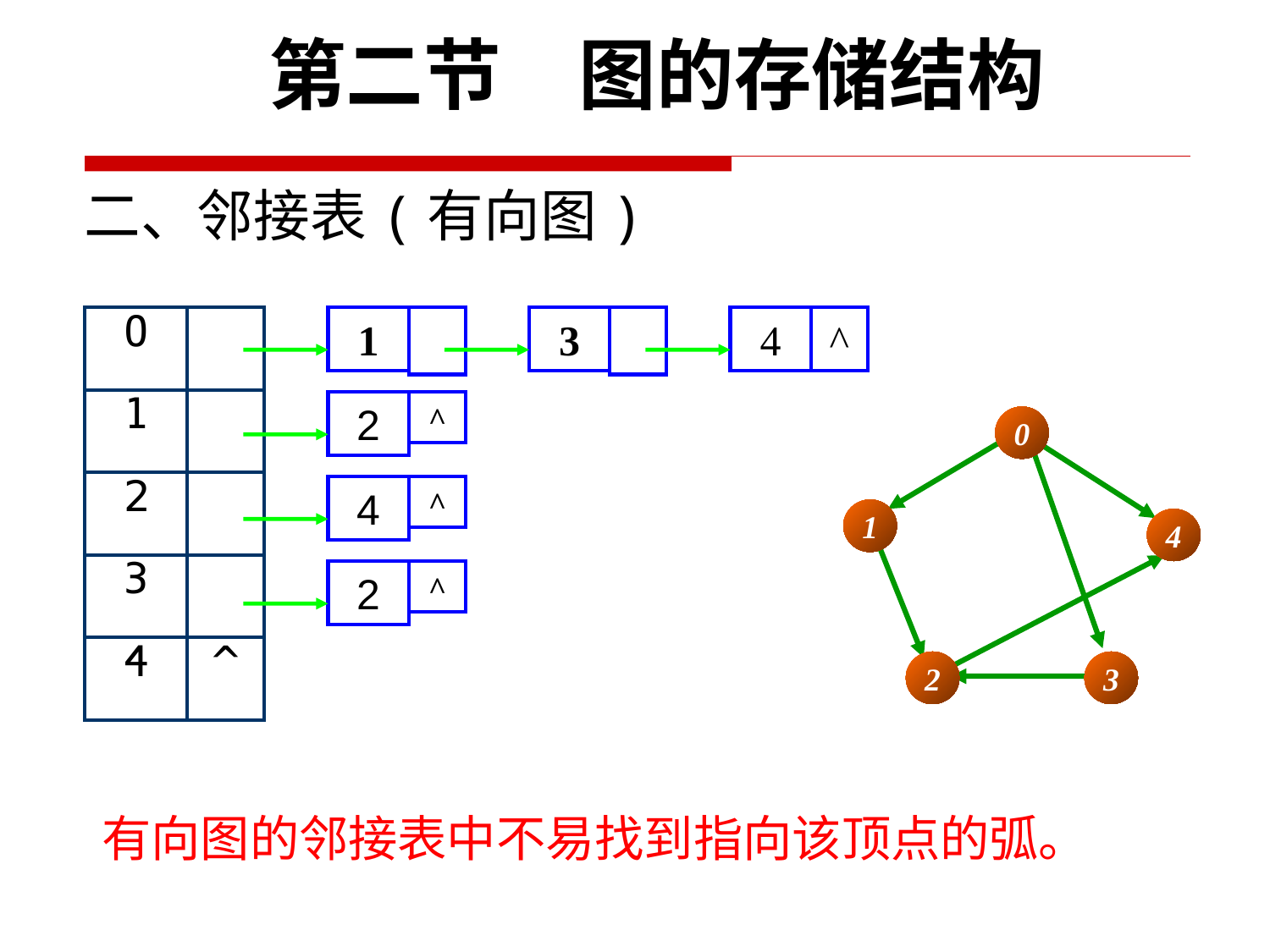

第二节　图的存储结构
# 二、邻接表(有向图)
| 0 |  |
| --- | --- |
| 1 |  |
| 2 |  |
| 3 |  |
| 4 | ^ |
1

3

4
^

2
^
0

1
4

2
3

4
^

2
^

有向图的邻接表中不易找到指向该顶点的弧。